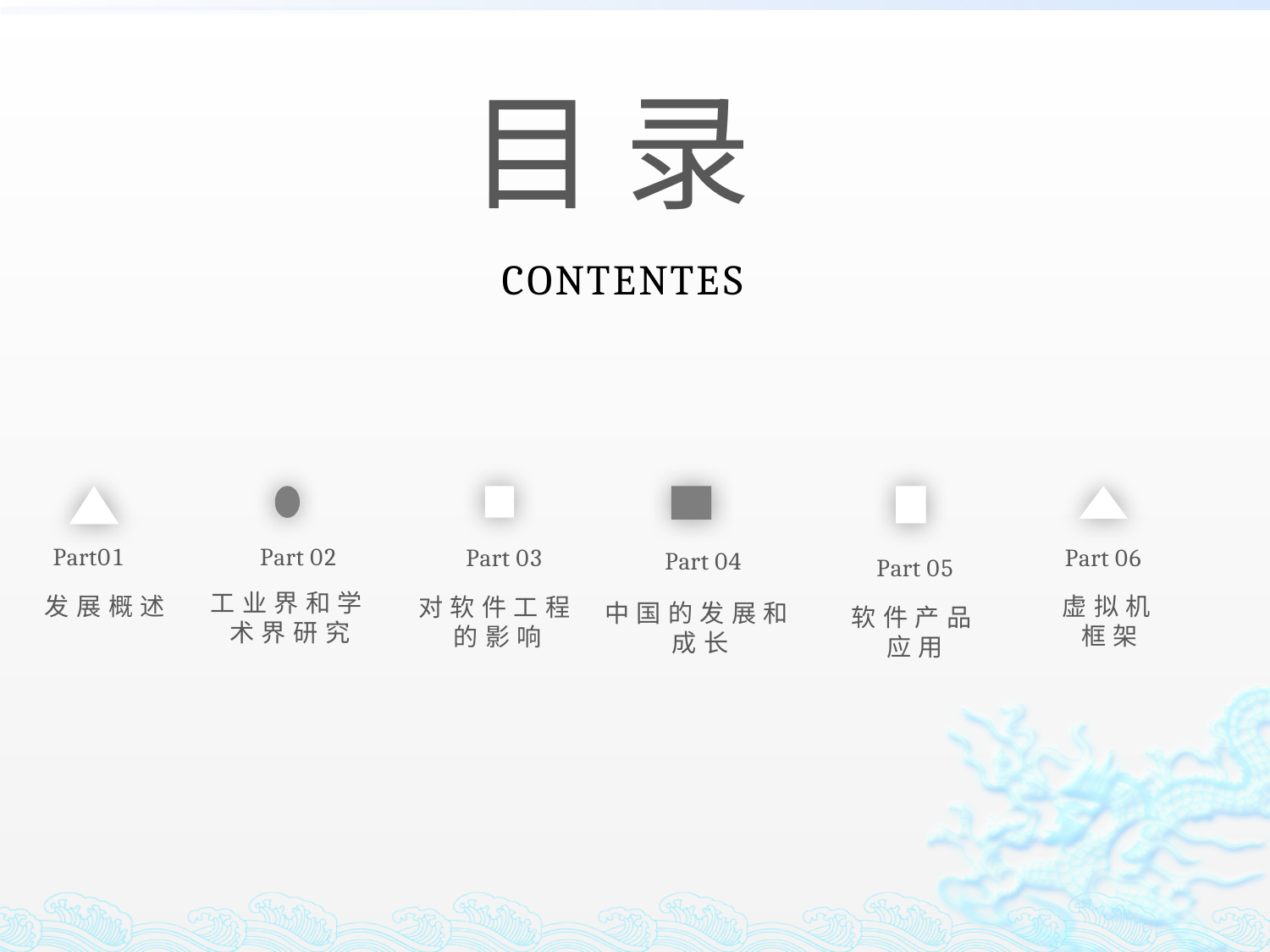

目 录
CONTENTES

Part01
发展概述

Part 02
工业界和学术界研究

Part 03
对软件工程的影响

Part 04
中国的发展和成长

Part 05
软件产品应用

Part 06
虚拟机框架